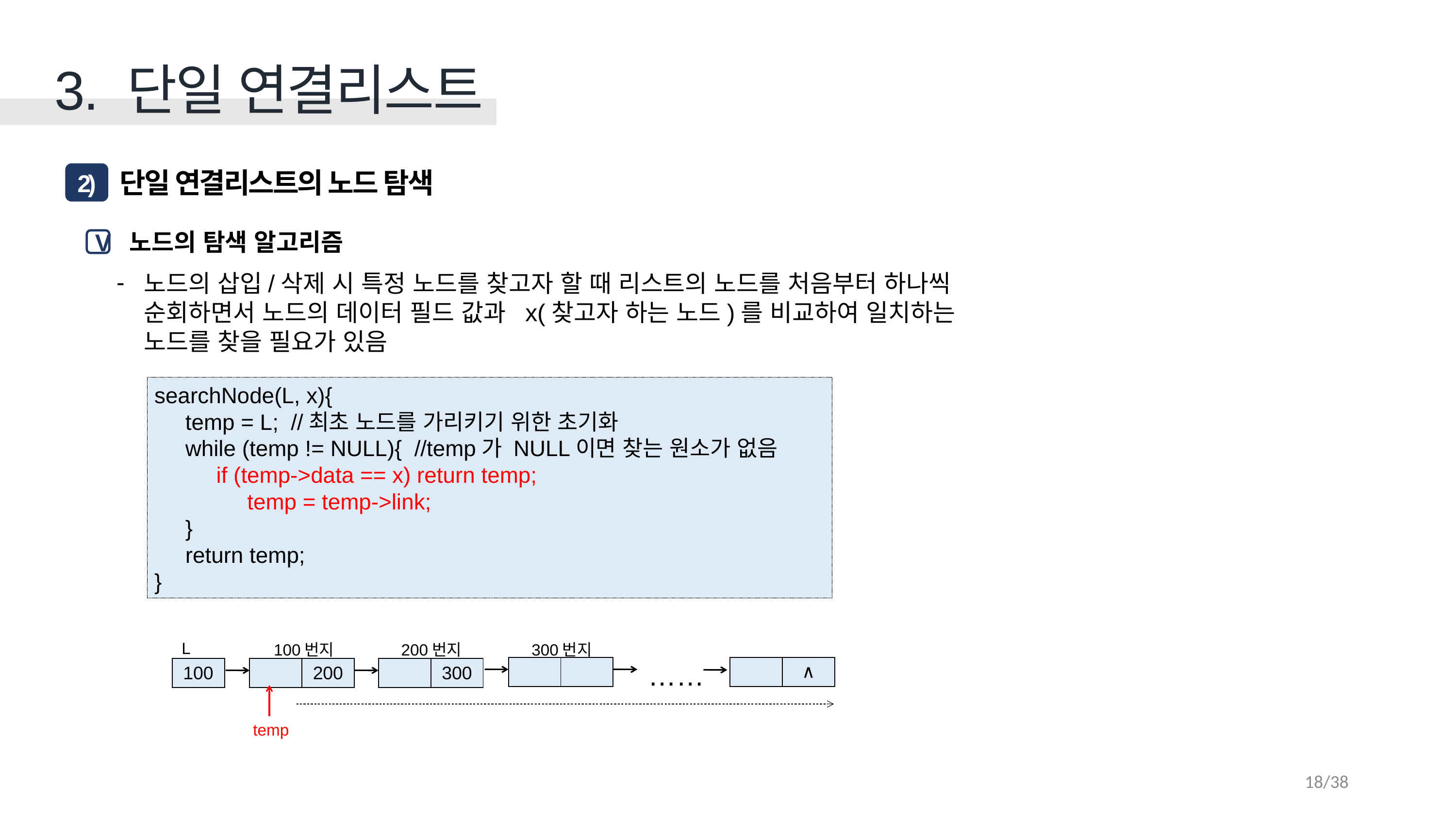

3. 단일 연결리스트

 단일 연결리스트의 노드 탐색
2)
 노드의 탐색 알고리즘

노드의 삽입/삭제 시 특정 노드를 찾고자 할 때 리스트의 노드를 처음부터 하나씩
순회하면서 노드의 데이터 필드 값과  x(찾고자 하는 노드)를 비교하여 일치하는
노드를 찾을 필요가 있음

V
searchNode(L, x){
     temp = L;  //최초 노드를 가리키기 위한 초기화
     while (temp != NULL){  //temp가 NULL이면 찾는 원소가 없음
          if (temp->data == x) return temp;
               temp = temp->link;
     }
     return temp;
}
L
100번지
200번지
300번지
……
|  |  |
| --- | --- |
|  | ∧ |
| --- | --- |
| 100 |
| --- |
|  | 200 |
| --- | --- |
|  | 300 |
| --- | --- |
temp
18/38